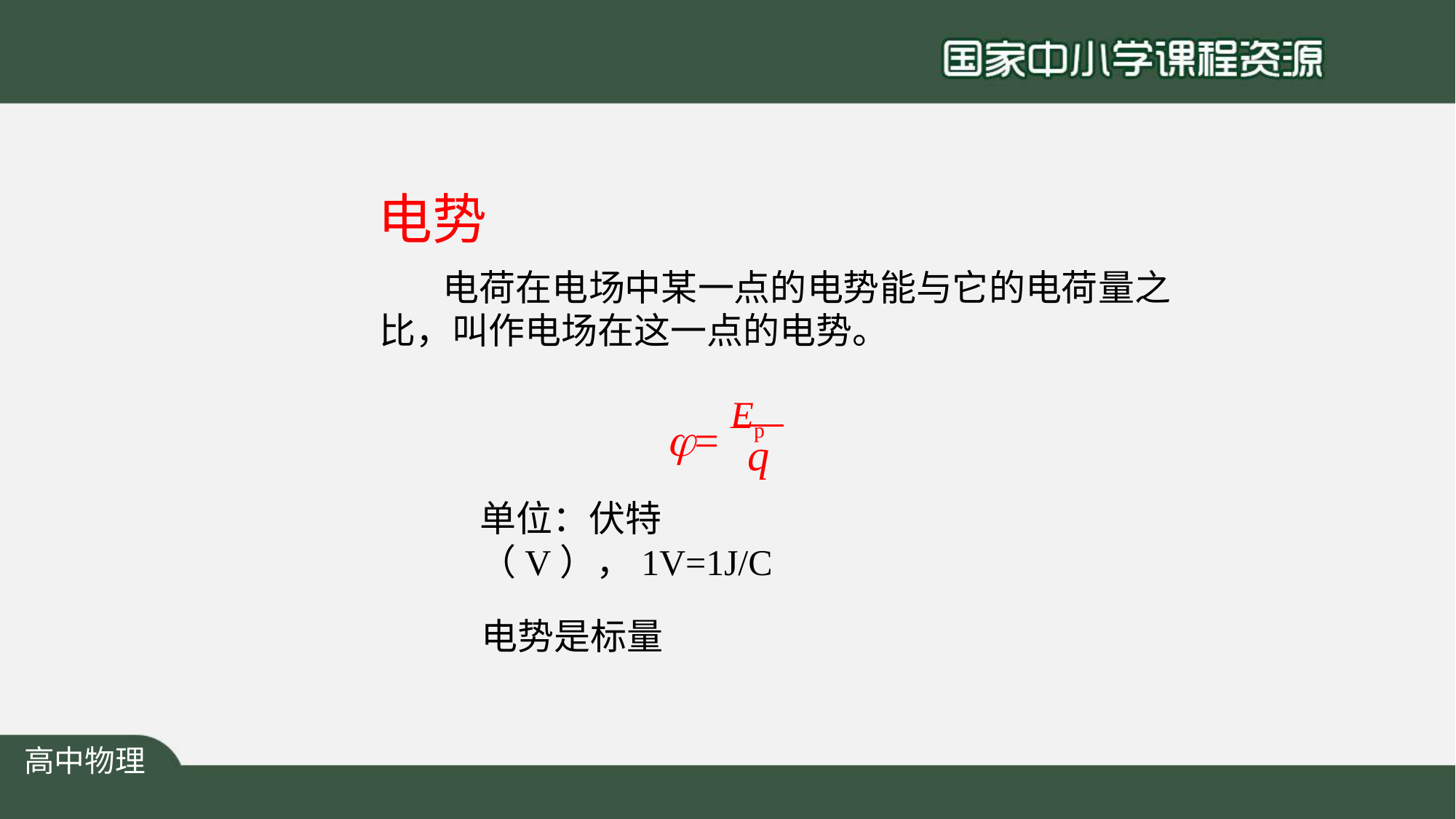

# 电势
电荷在电场中某一点的电势能与它的电荷量之 比，叫作电场在这一点的电势。
ϕ= Ep
q
单位：伏特（V），1V=1J/C
电势是标量

高中物理